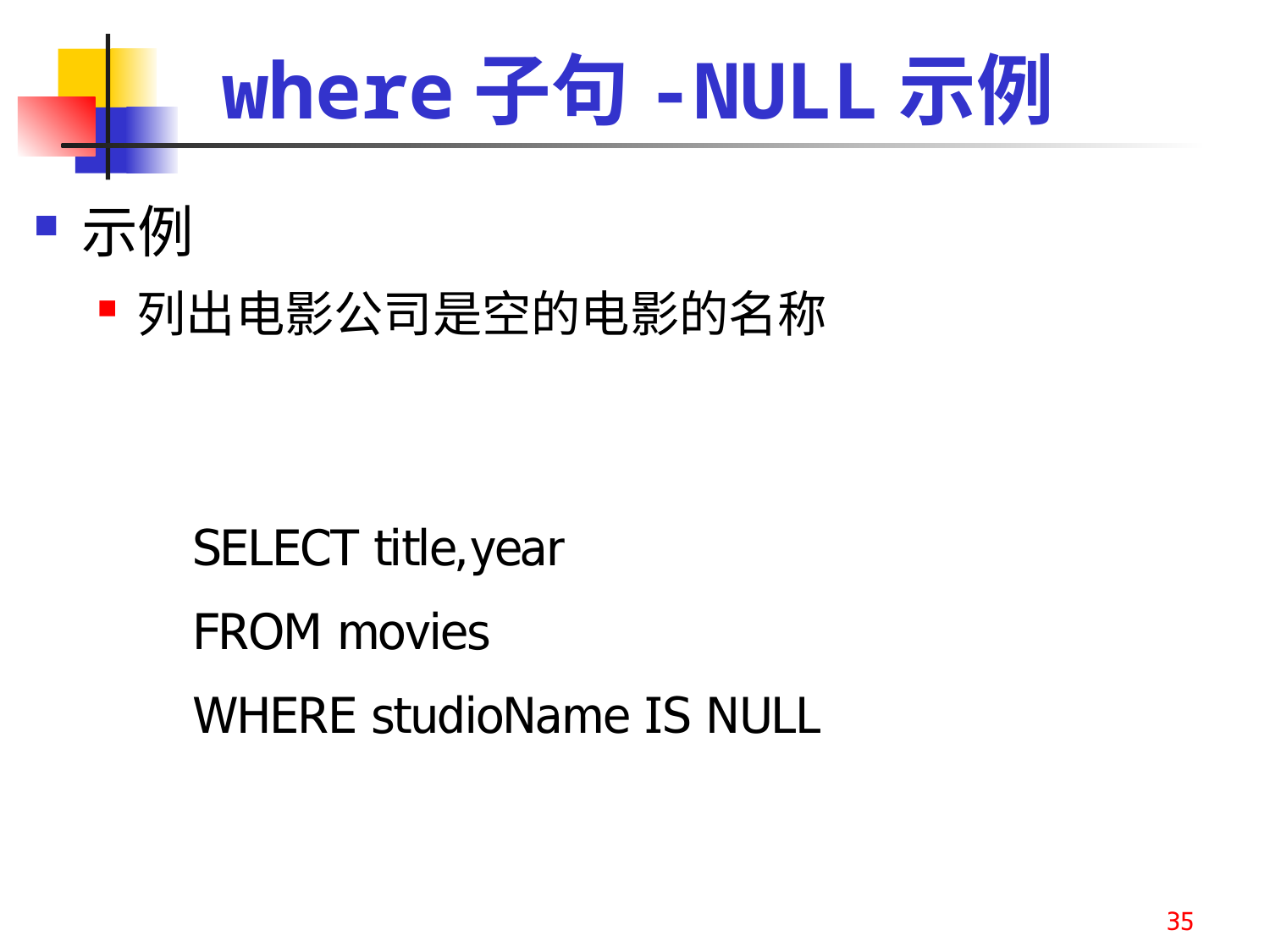

# where子句-NULL示例
示例
列出电影公司是空的电影的名称

SELECT title,year
FROM movies
WHERE studioName IS NULL
35